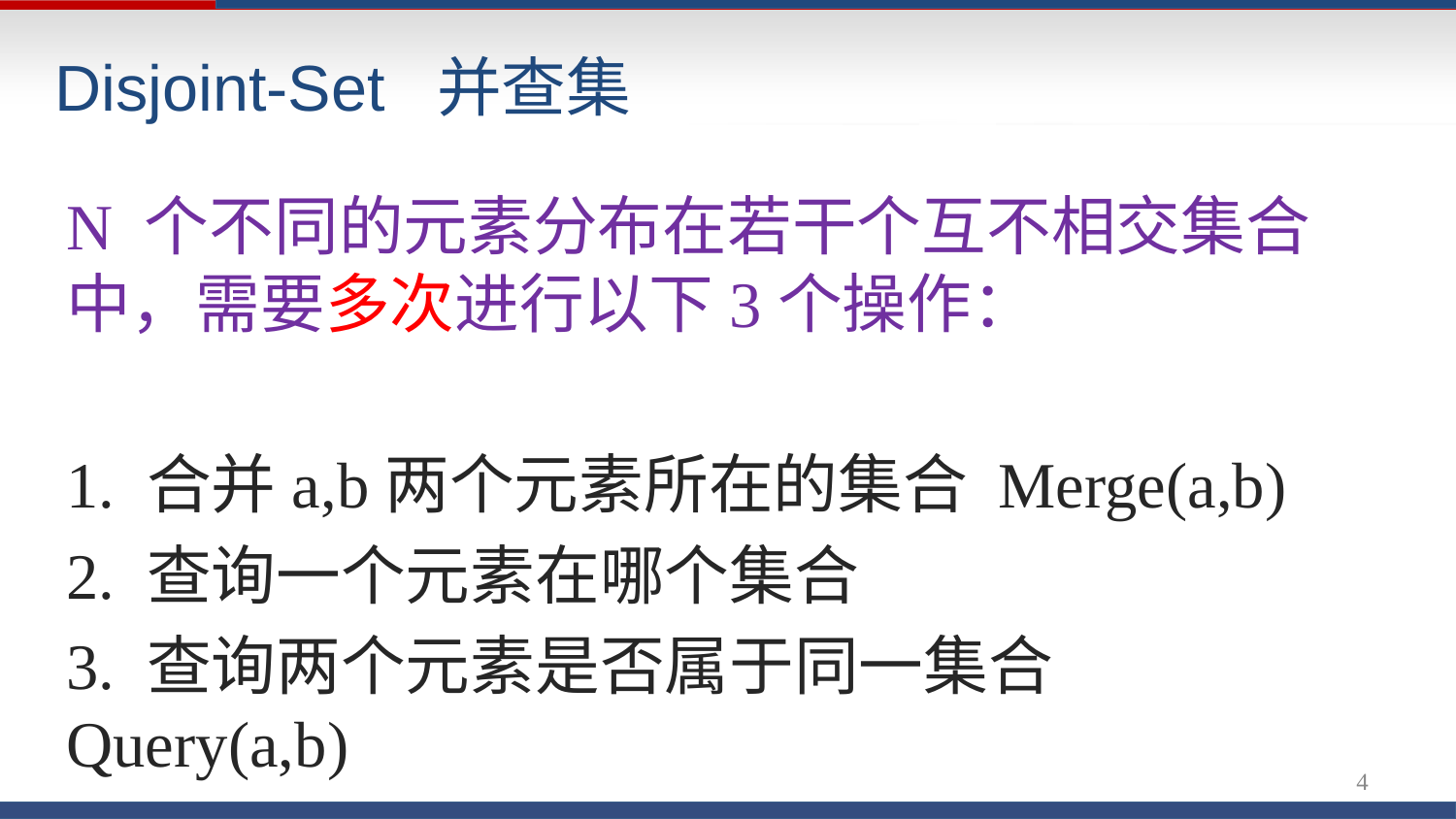

# Disjoint-Set  并查集
N 个不同的元素分布在若干个互不相交集合中，需要多次进行以下3个操作：

1. 合并a,b两个元素所在的集合 Merge(a,b)
2. 查询一个元素在哪个集合
3. 查询两个元素是否属于同一集合 Query(a,b)

4